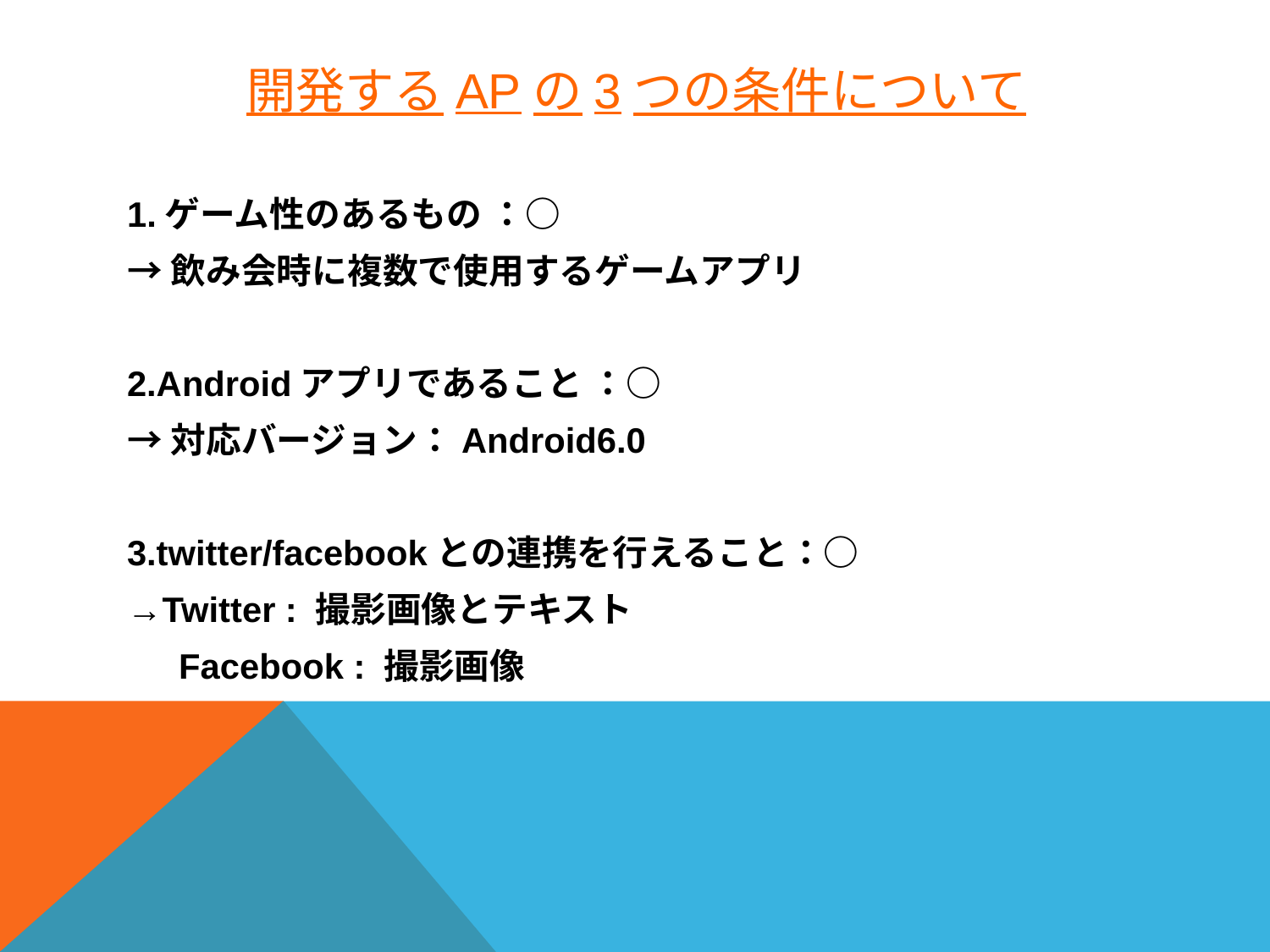

# 開発するAPの3つの条件について
1.ゲーム性のあるもの ：○
→飲み会時に複数で使用するゲームアプリ

2.Androidアプリであること ：○
→対応バージョン：Android6.0

3.twitter/facebookとの連携を行えること：○
→Twitter : 撮影画像とテキスト
　 Facebook : 撮影画像